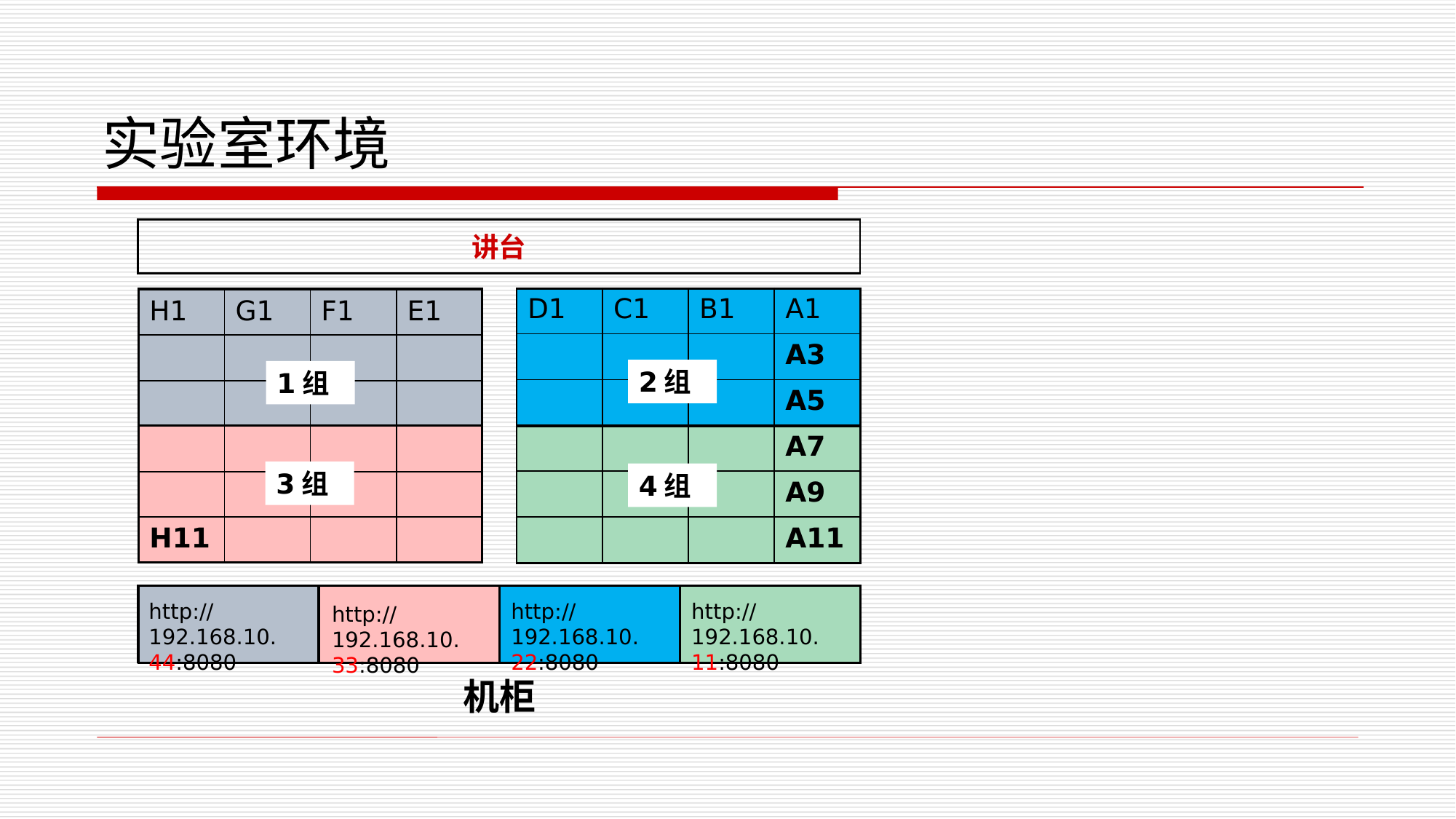

# 实验室环境
讲台
| D1 | C1 | B1 | A1 |
| --- | --- | --- | --- |
|  |  |  | A3 |
|  |  |  | A5 |
|  |  |  | A7 |
|  |  |  | A9 |
|  |  |  | A11 |

| H1 | G1 | F1 | E1 |
| --- | --- | --- | --- |
|  |  |  |  |
|  |  |  |  |
|  |  |  |  |
|  |  |  |  |
| H11 |  |  |  |
2组
1组

3组
4组

http://192.168.10. 44:8080
http://192.168.10. 22:8080
http://192.168.10. 11:8080
http://192.168.10. 33:8080
机柜